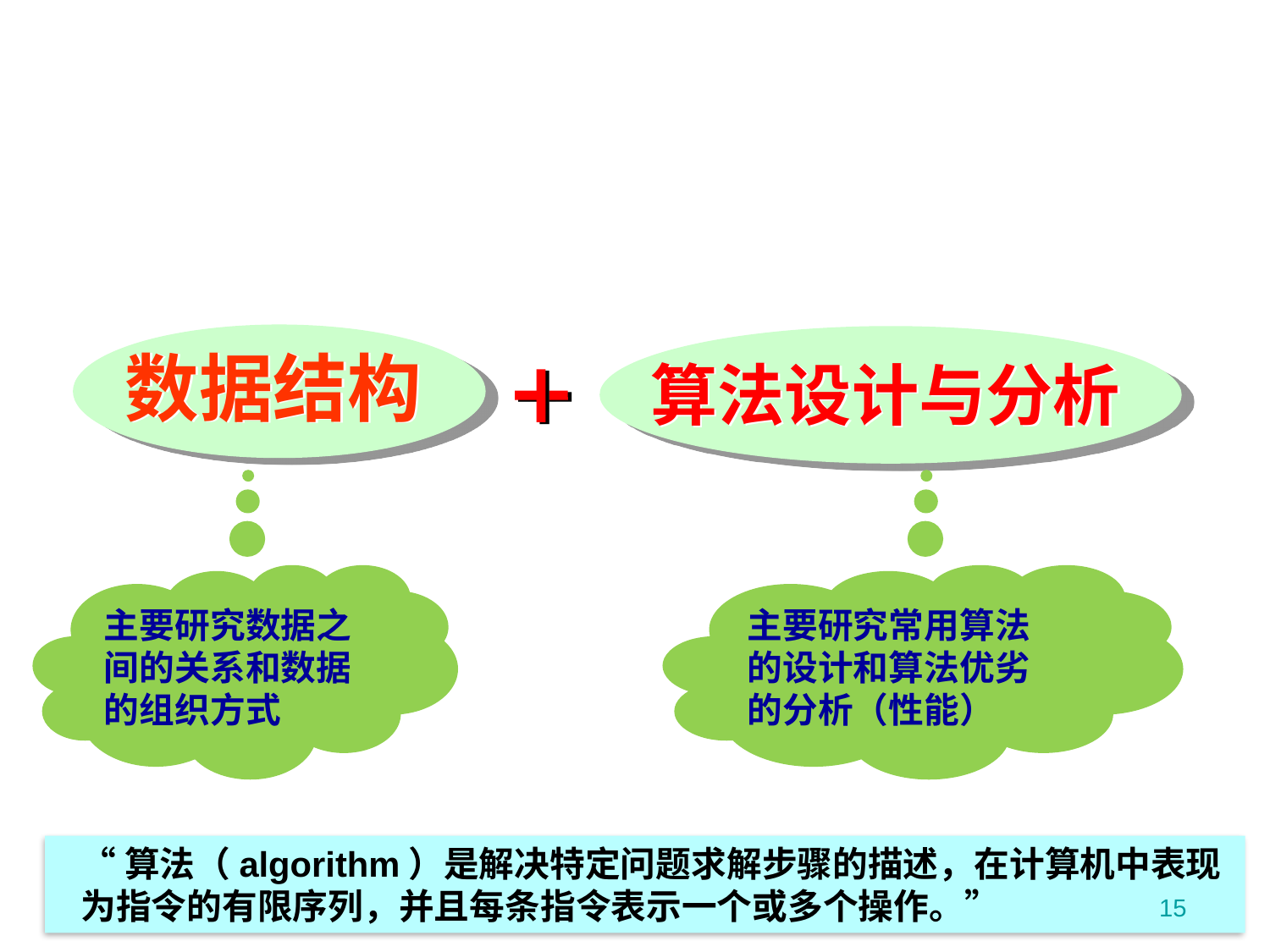

数据结构

算法设计与分析

主要研究数据之间的关系和数据的组织方式
主要研究常用算法的设计和算法优劣的分析（性能）
“算法（algorithm）是解决特定问题求解步骤的描述，在计算机中表现为指令的有限序列，并且每条指令表示一个或多个操作。”
15